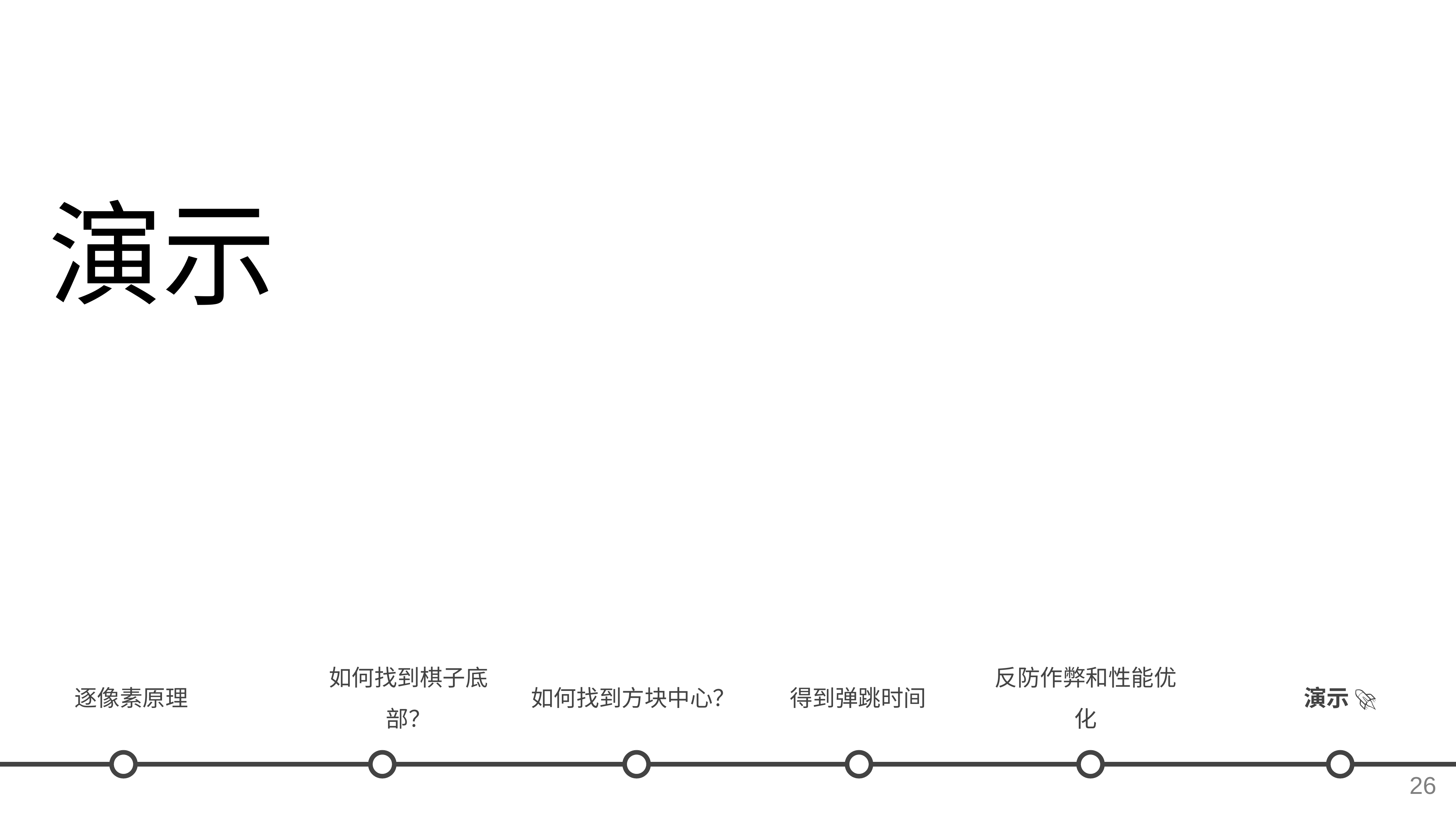

演示

逐像素原理
如何找到棋子底部？
如何找到方块中心？
得到弹跳时间
反防作弊和性能优化
演示 🚀

26